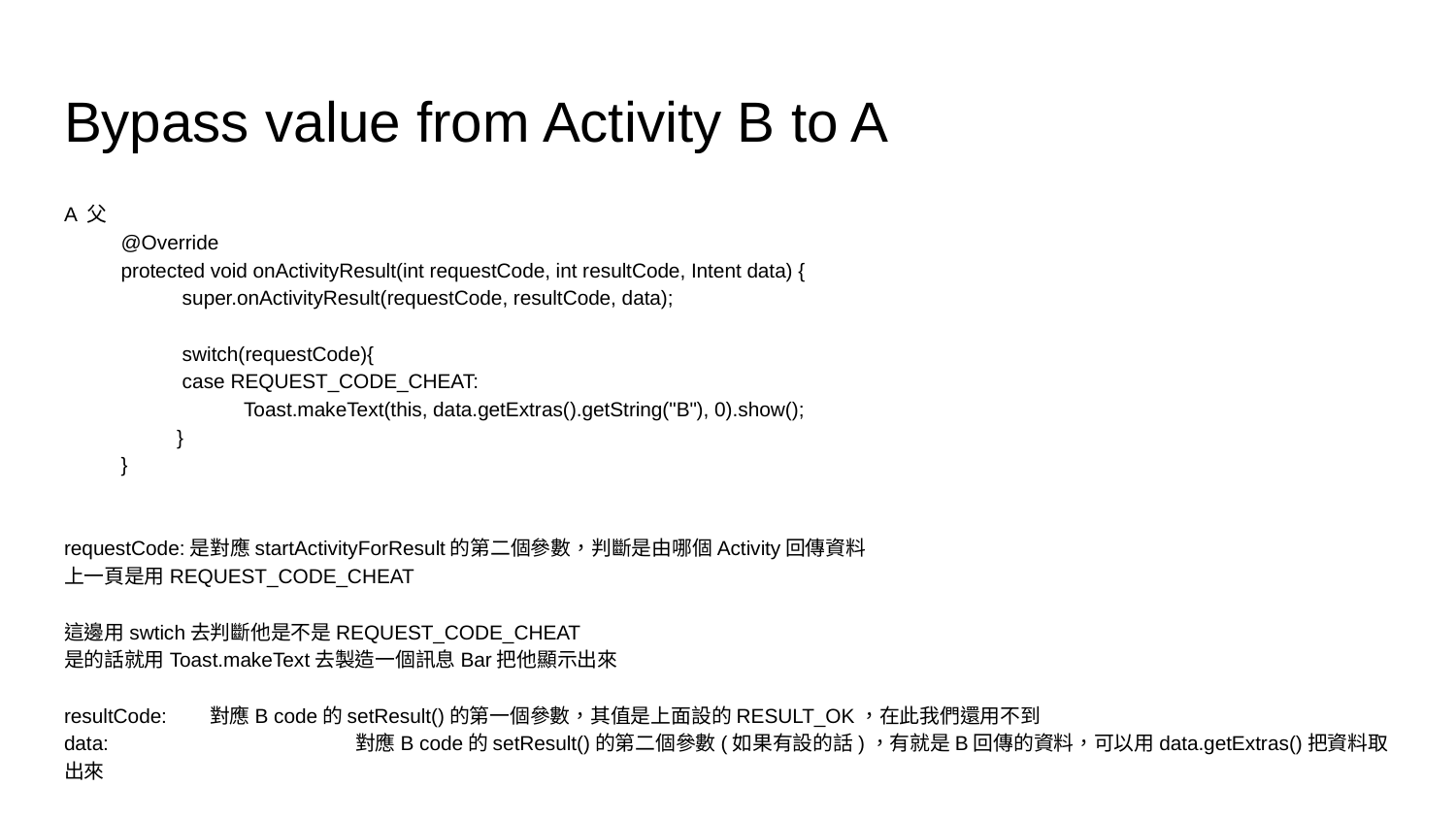

# Bypass value from Activity B to A
A 父
@Override
protected void onActivityResult(int requestCode, int resultCode, Intent data) {
           super.onActivityResult(requestCode, resultCode, data);

           switch(requestCode){
           case REQUEST_CODE_CHEAT:
                      Toast.makeText(this, data.getExtras().getString("B"), 0).show();
          }
}

requestCode:是對應startActivityForResult的第二個參數，判斷是由哪個Activity回傳資料
上一頁是用REQUEST_CODE_CHEAT

這邊用swtich去判斷他是不是REQUEST_CODE_CHEAT
是的話就用Toast.makeText去製造一個訊息Bar把他顯示出來

resultCode: 	對應B code的setResult()的第一個參數，其值是上面設的RESULT_OK，在此我們還用不到
data:		對應B code的setResult()的第二個參數(如果有設的話)，有就是B回傳的資料，可以用data.getExtras()把資料取出來